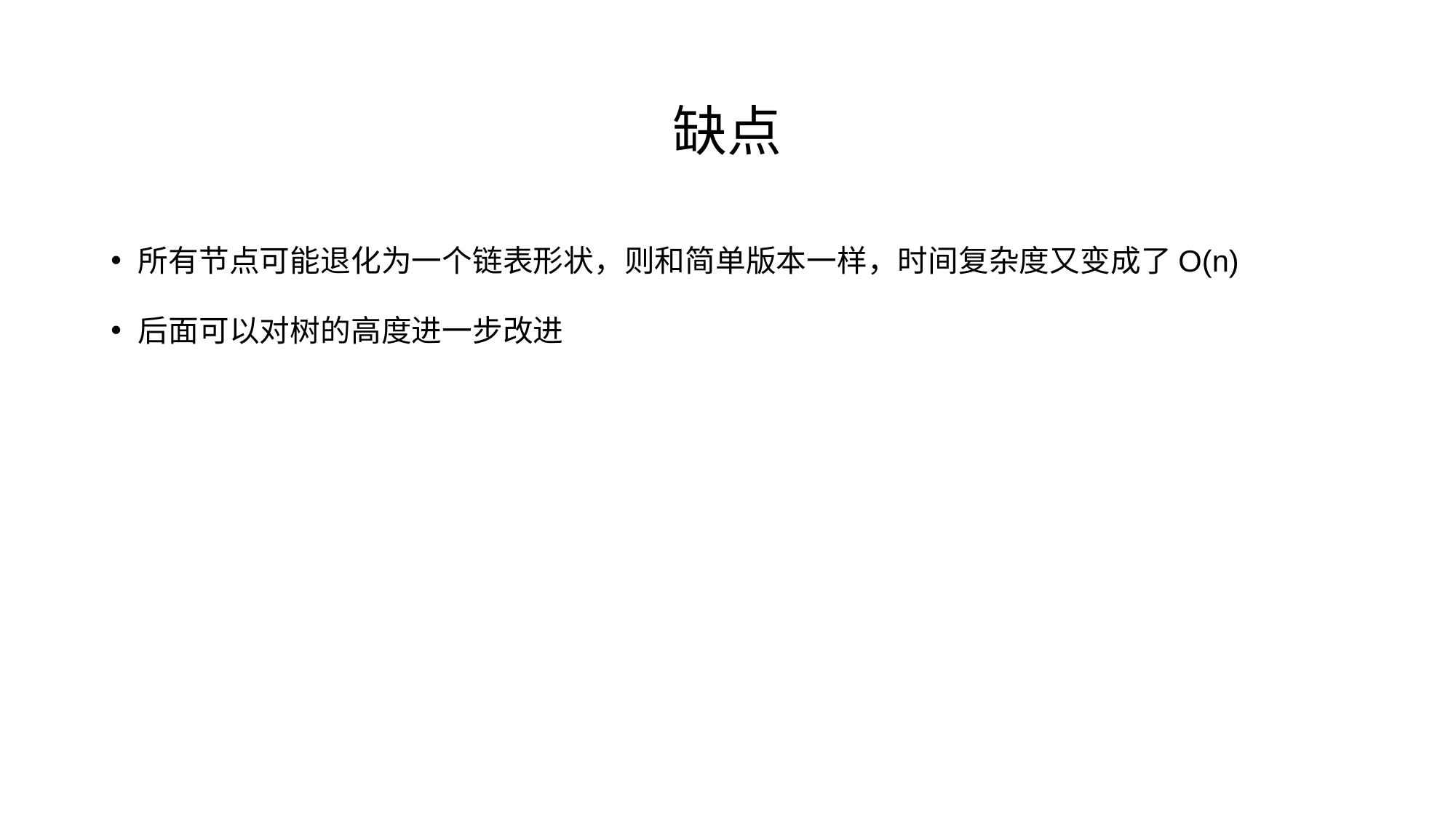

# 缺点
所有节点可能退化为一个链表形状，则和简单版本一样，时间复杂度又变成了O(n)
后面可以对树的高度进一步改进